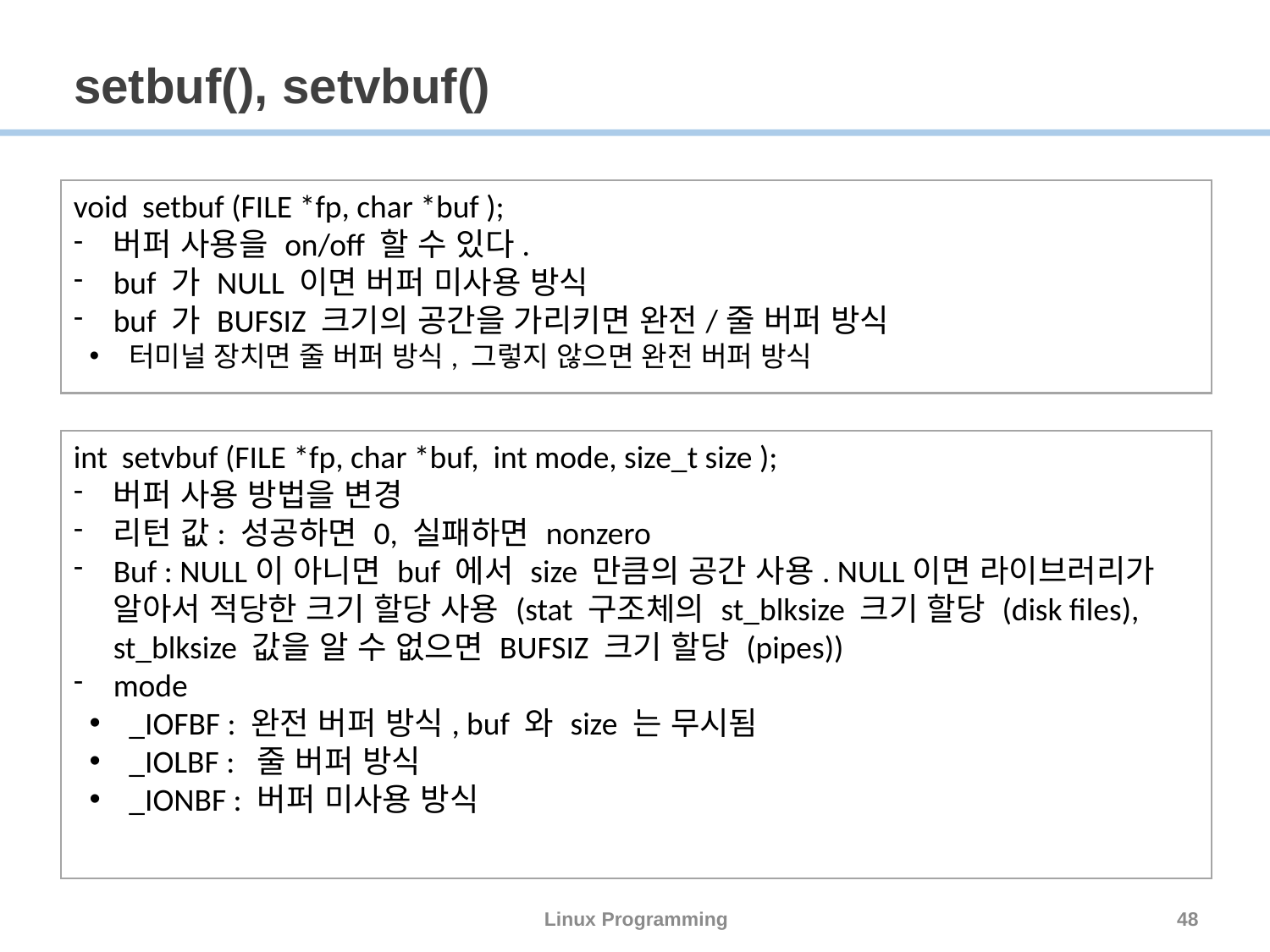

# setbuf(), setvbuf()
void  setbuf (FILE *fp, char *buf );
버퍼 사용을 on/off 할 수 있다.
buf 가 NULL 이면 버퍼 미사용 방식
buf 가 BUFSIZ 크기의 공간을 가리키면 완전/줄 버퍼 방식
터미널 장치면 줄 버퍼 방식, 그렇지 않으면 완전 버퍼 방식

int  setvbuf (FILE *fp, char *buf,  int mode, size_t size );
버퍼 사용 방법을 변경
리턴 값: 성공하면 0, 실패하면 nonzero
Buf : NULL이 아니면 buf 에서 size 만큼의 공간 사용. NULL이면 라이브러리가 알아서 적당한 크기 할당 사용 (stat 구조체의 st_blksize 크기 할당 (disk files), st_blksize 값을 알 수 없으면 BUFSIZ 크기 할당 (pipes))
mode
_IOFBF : 완전 버퍼 방식, buf 와 size 는 무시됨
_IOLBF :  줄 버퍼 방식
_IONBF : 버퍼 미사용 방식

Linux Programming
48